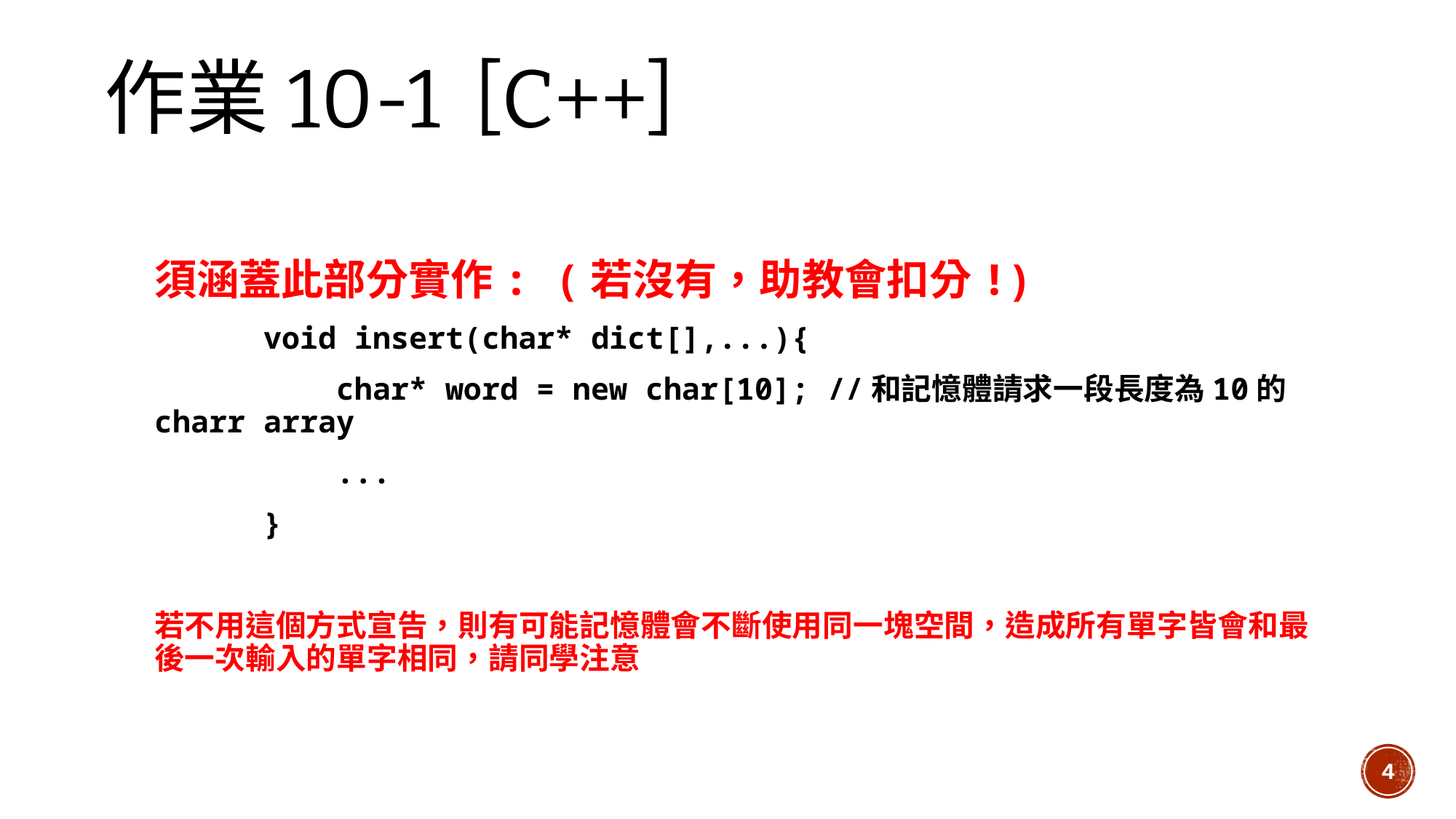

# 作業10-1  [C++]
須涵蓋此部分實作: (若沒有，助教會扣分!)
	void insert(char* dict[],...){
	    char* word = new char[10]; //和記憶體請求一段長度為10的charr array
	    ...
	}

若不用這個方式宣告，則有可能記憶體會不斷使用同一塊空間，造成所有單字皆會和最後一次輸入的單字相同，請同學注意
4